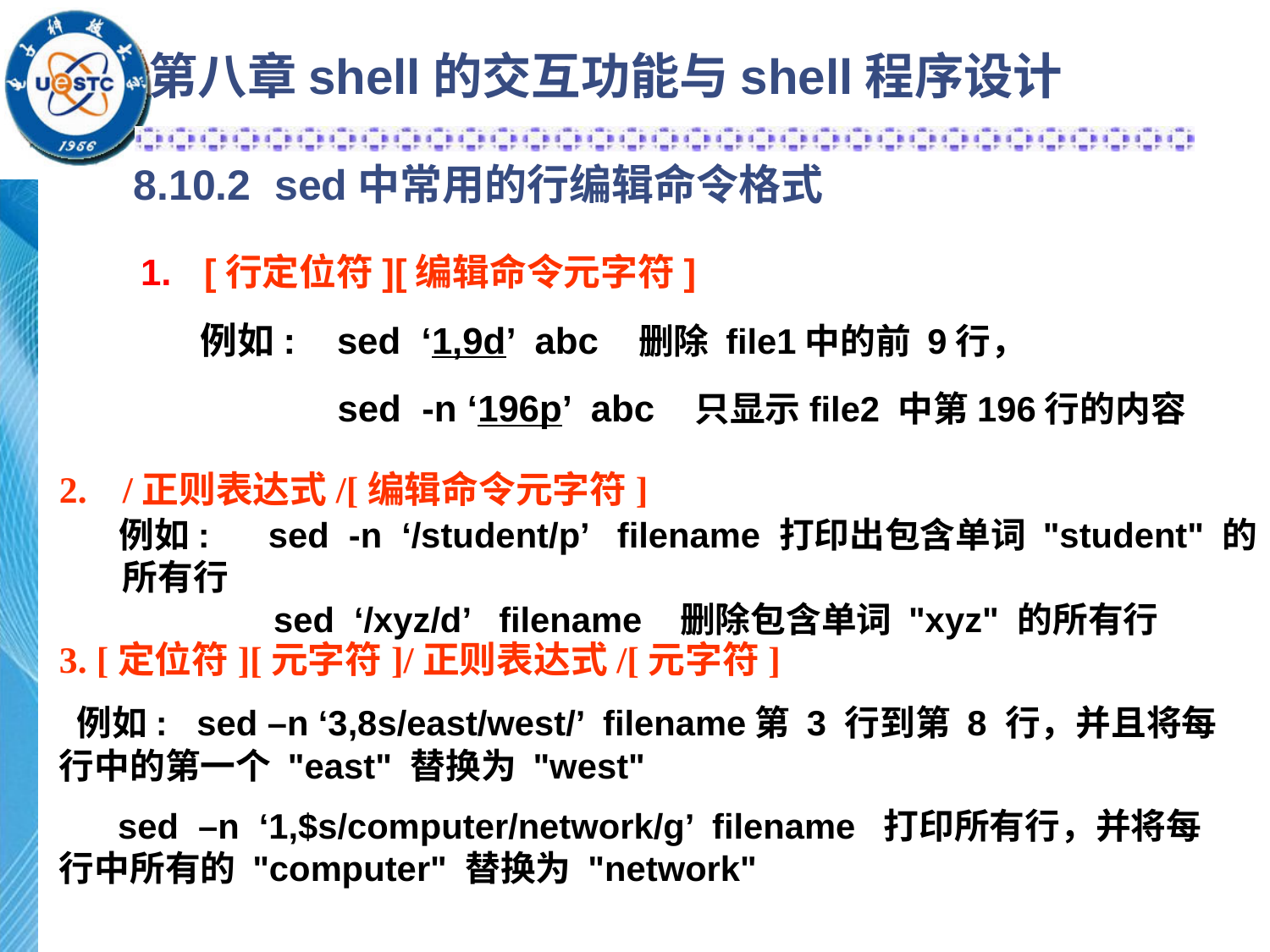

第八章shell的交互功能与shell程序设计
8.10.2  sed中常用的行编辑命令格式
[行定位符][编辑命令元字符]
      例如:    sed  ‘1,9d’  abc   删除 file1中的前 9行，
                   sed  -n ‘196p’  abc   只显示file2 中第196行的内容
/正则表达式/[编辑命令元字符]
      例如:      sed  -n  ‘/student/p’   filename 打印出包含单词 "student" 的所有行
                      sed  ‘/xyz/d’   filename   删除包含单词 "xyz" 的所有行
3. [定位符][元字符]/正则表达式/[元字符]
 例如:   sed –n ‘3,8s/east/west/’  filename第 3 行到第 8 行，并且将每行中的第一个 "east" 替换为 "west"
      sed  –n  ‘1,$s/computer/network/g’  filename  打印所有行，并将每行中所有的 "computer" 替换为 "network"